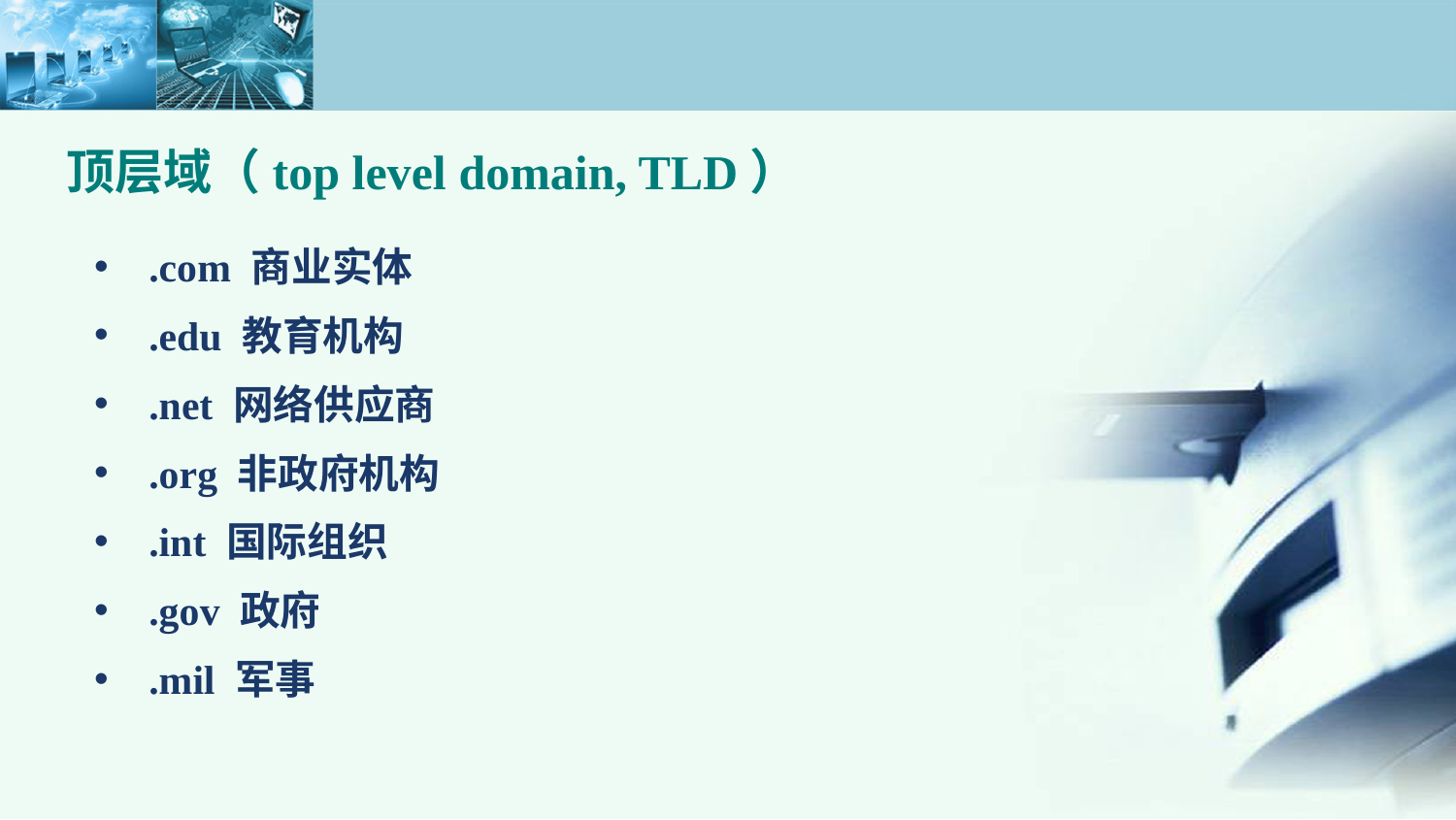

顶层域（top level domain, TLD）
.com 商业实体
.edu 教育机构
.net 网络供应商
.org 非政府机构
.int 国际组织
.gov 政府
.mil 军事